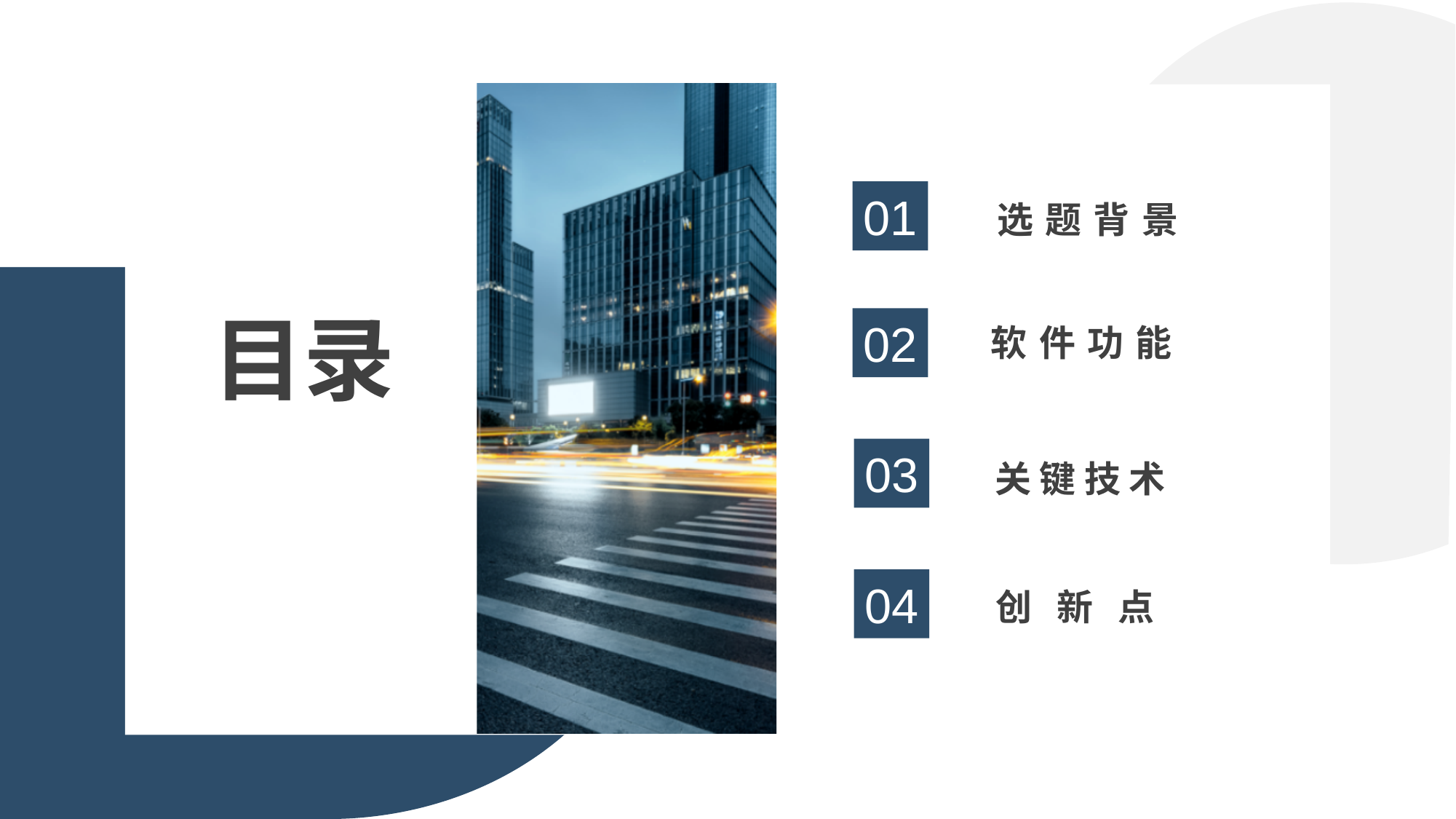

01
选题背景

目录
02
软件功能
03
关 键 技 术
04
创   新   点